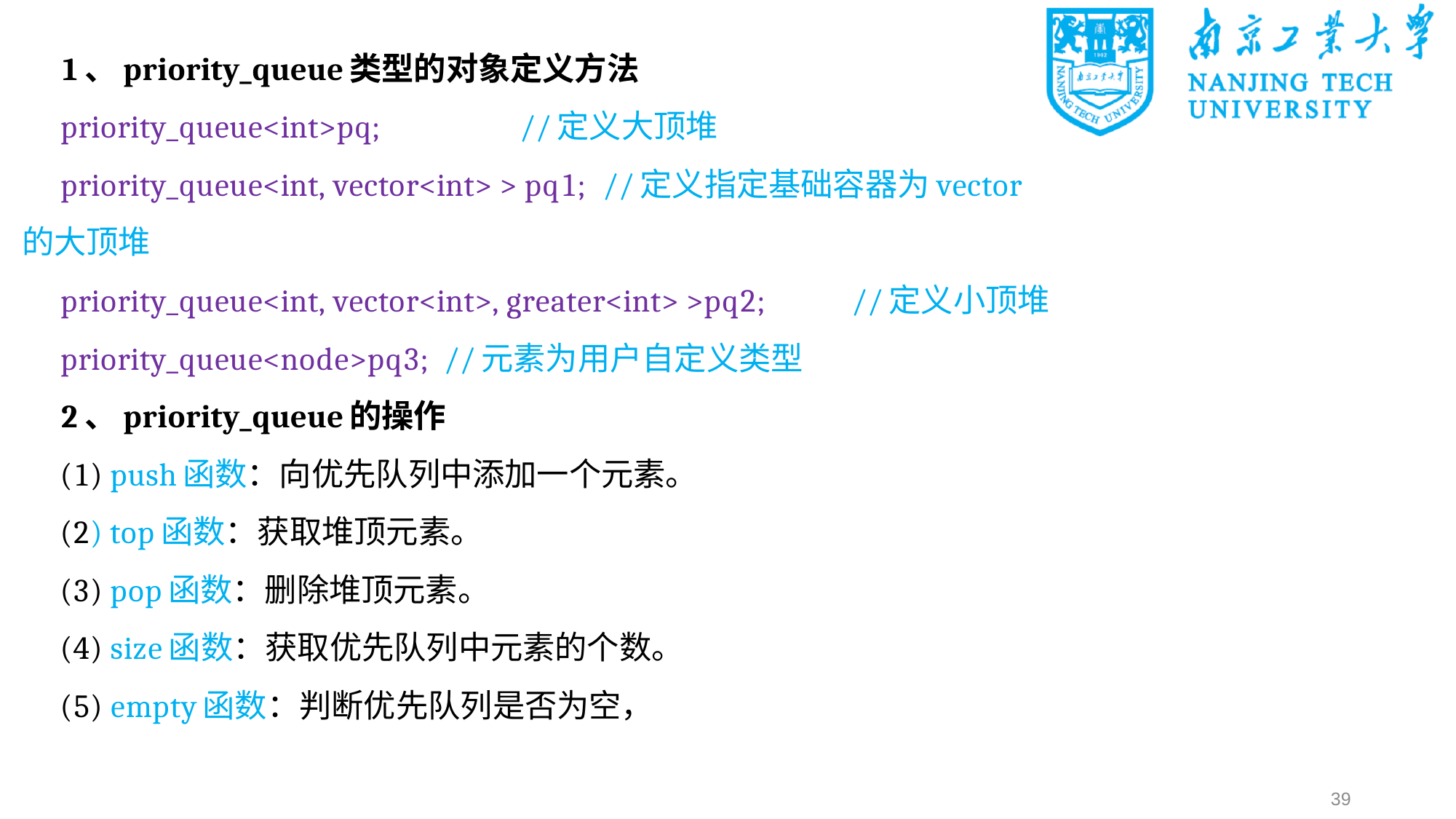

1、priority_queue类型的对象定义方法
priority_queue<int>pq;			//定义大顶堆
priority_queue<int, vector<int> > pq1;	//定义指定基础容器为vector的大顶堆
priority_queue<int, vector<int>, greater<int> >pq2; 	//定义小顶堆
priority_queue<node>pq3; 	 //元素为用户自定义类型
2、priority_queue的操作
(1) push函数：向优先队列中添加一个元素。
(2) top函数：获取堆顶元素。
(3) pop函数：删除堆顶元素。
(4) size函数：获取优先队列中元素的个数。
(5) empty函数：判断优先队列是否为空，

39